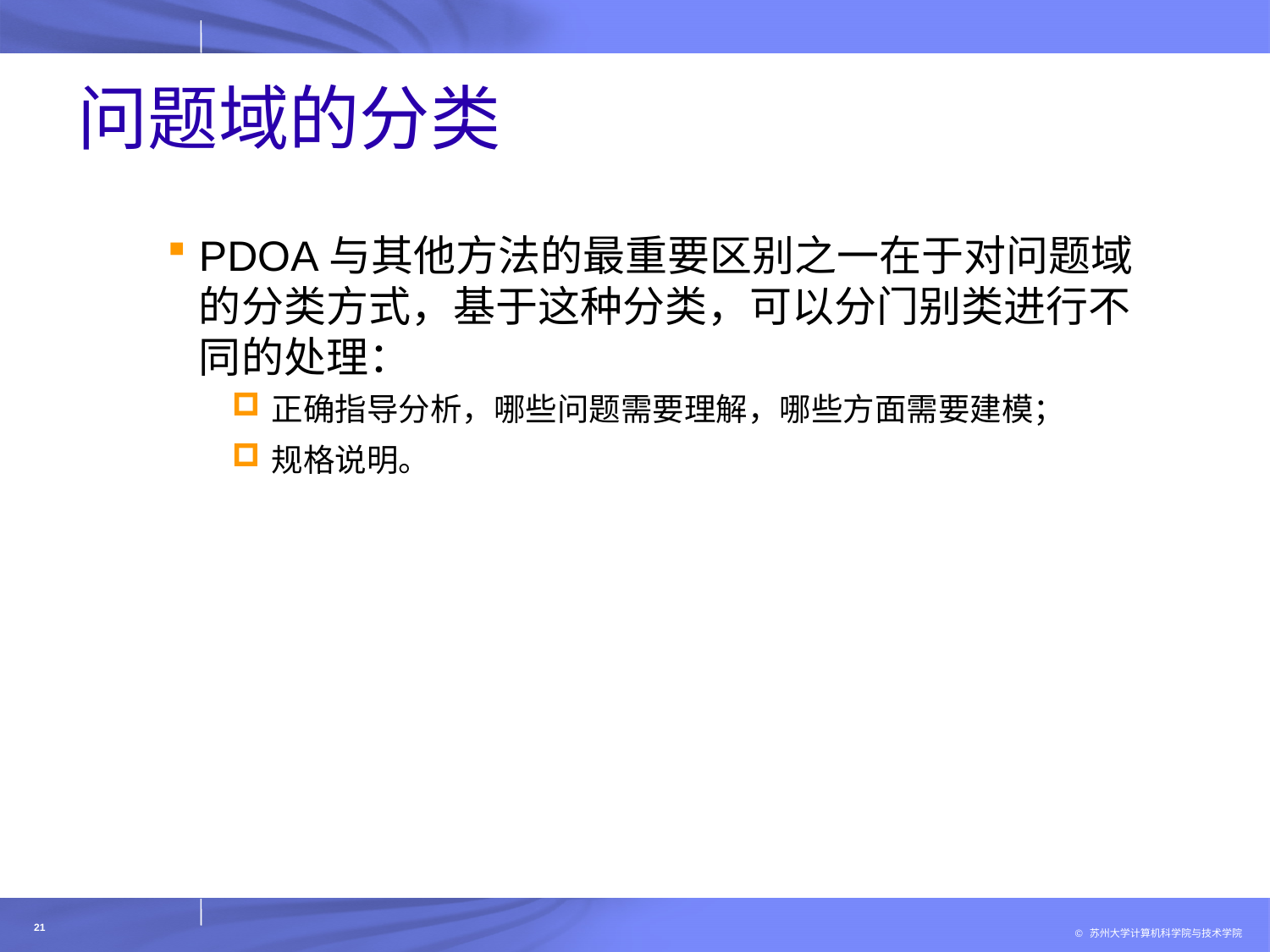

# 问题域的分类
PDOA与其他方法的最重要区别之一在于对问题域的分类方式，基于这种分类，可以分门别类进行不同的处理：
正确指导分析，哪些问题需要理解，哪些方面需要建模；
规格说明。
21